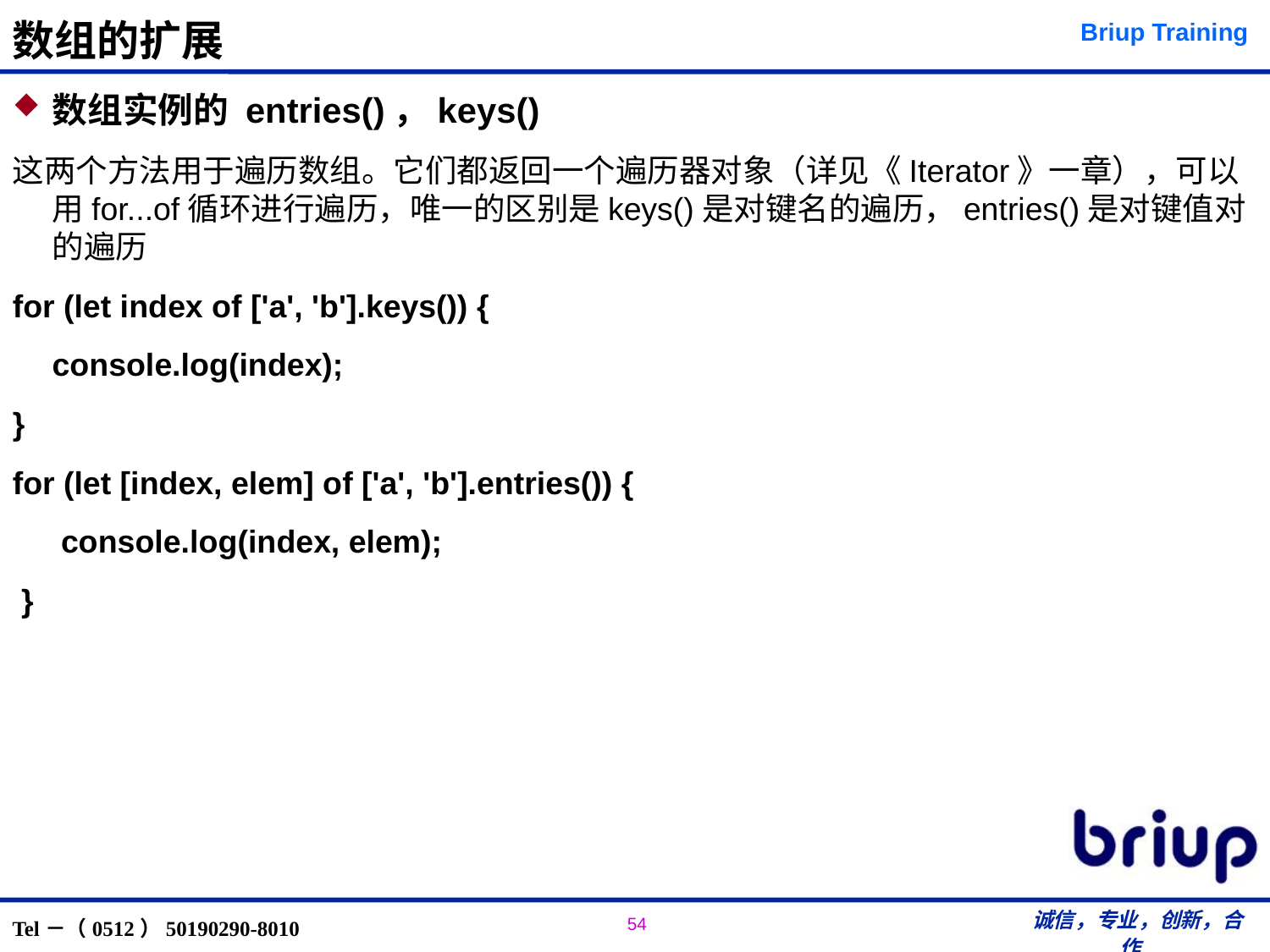

# 数组的扩展
数组实例的 entries()，keys()
这两个方法用于遍历数组。它们都返回一个遍历器对象（详见《Iterator》一章），可以用for...of循环进行遍历，唯一的区别是keys()是对键名的遍历，entries()是对键值对的遍历
for (let index of ['a', 'b'].keys()) {
	console.log(index);
}
for (let [index, elem] of ['a', 'b'].entries()) {
	 console.log(index, elem);
 }